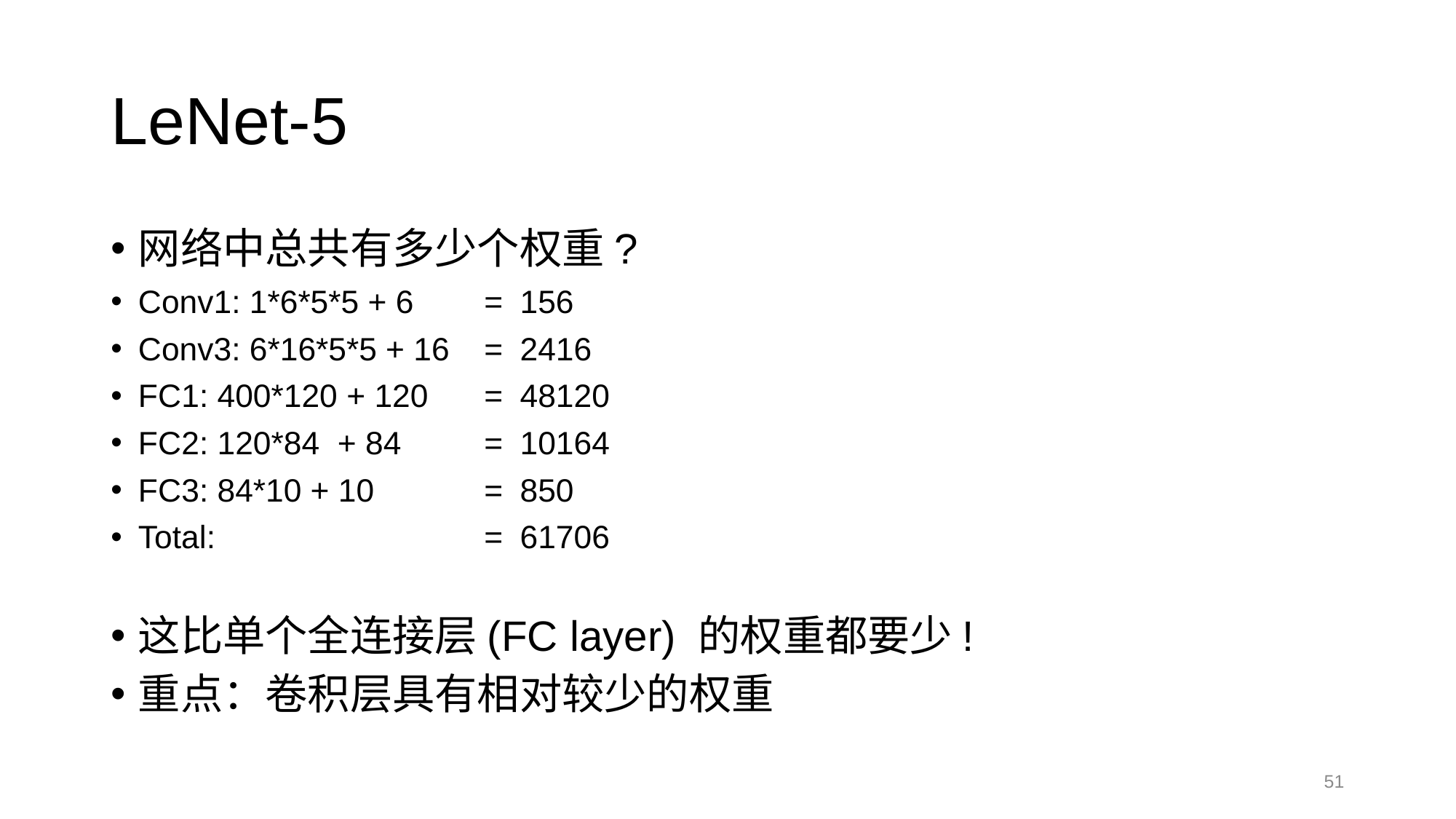

# LeNet-5
网络中总共有多少个权重?
Conv1: 1*6*5*5 + 6   	=	156
Conv3: 6*16*5*5 + 16 	=	2416
FC1: 400*120 + 120   	=	48120
FC2: 120*84  + 84    	=	10164
FC3: 84*10 + 10      	=	850
Total:               	=	61706

这比单个全连接层(FC layer) 的权重都要少!
重点：卷积层具有相对较少的权重

51